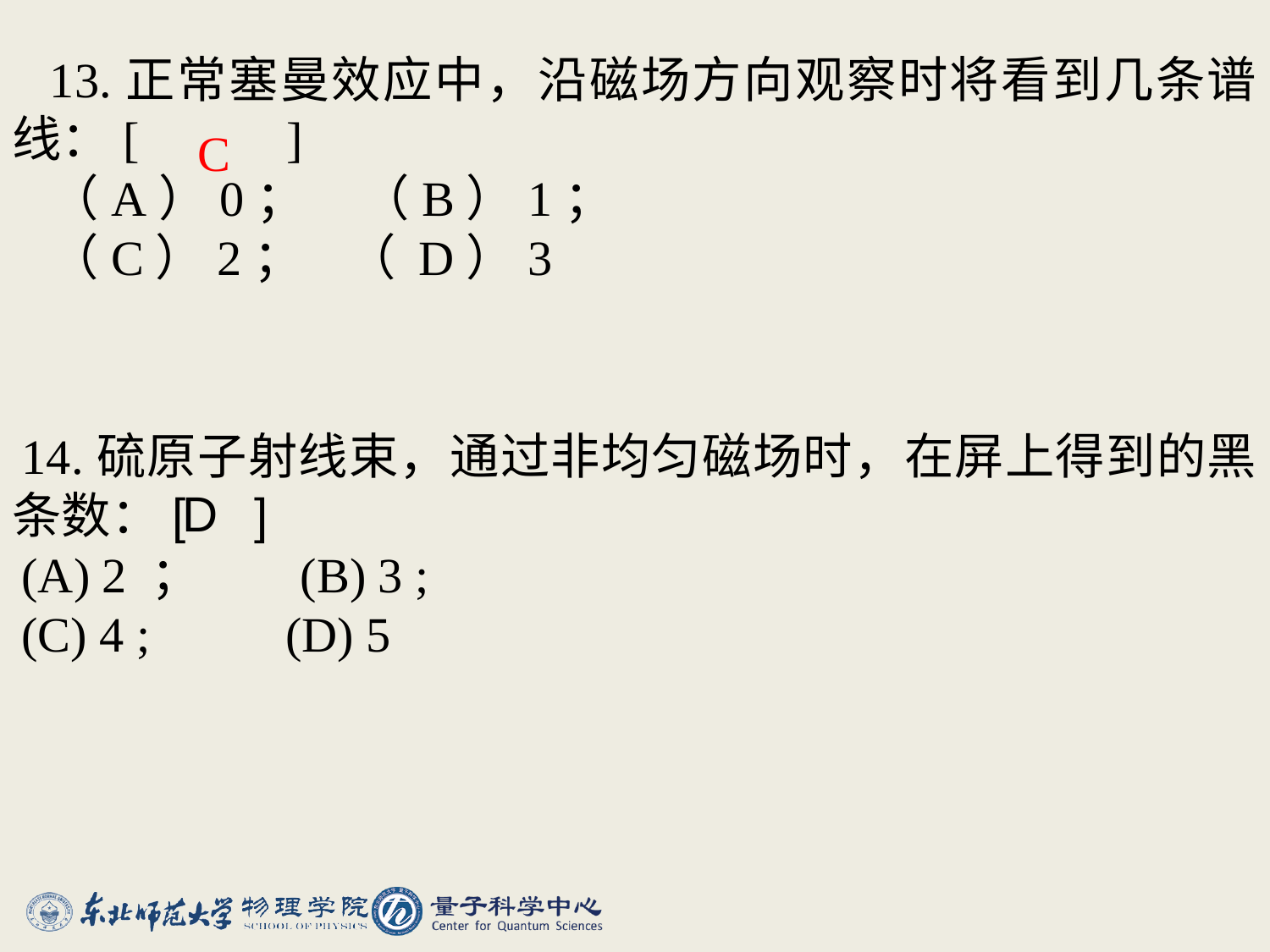

#
13.正常塞曼效应中，沿磁场方向观察时将看到几条谱线：[            ]
（A）0；     （B）1；
（C）2；    （ D）3

C

14.硫原子射线束，通过非均匀磁场时，在屏上得到的黑条数：[     ]
(A) 2 ；        (B) 3 ;
(C) 4 ;           (D) 5

D